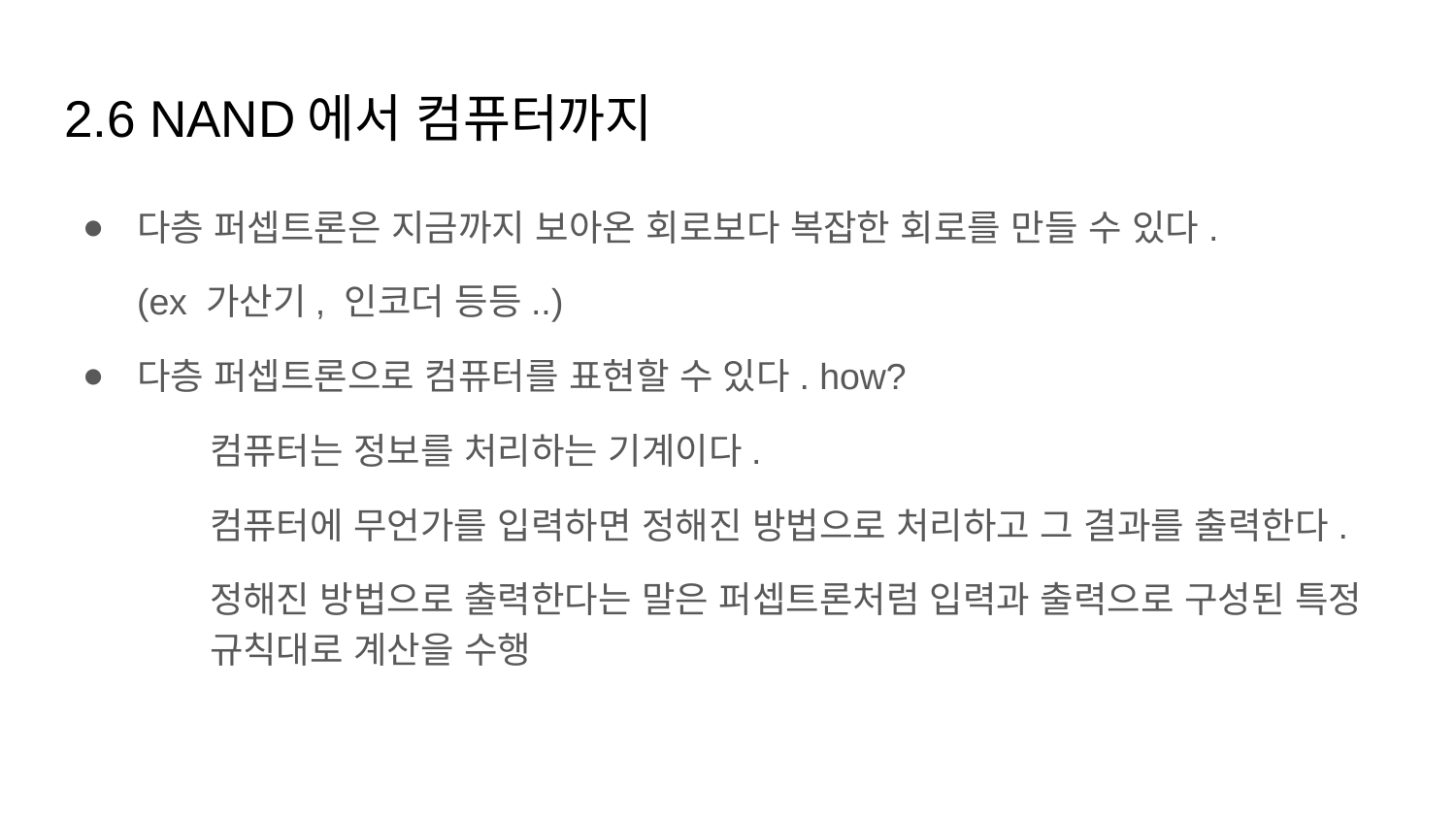

# 2.6 NAND에서 컴퓨터까지
다층 퍼셉트론은 지금까지 보아온 회로보다 복잡한 회로를 만들 수 있다.
(ex 가산기, 인코더 등등..)
다층 퍼셉트론으로 컴퓨터를 표현할 수 있다. how?
컴퓨터는 정보를 처리하는 기계이다.
컴퓨터에 무언가를 입력하면 정해진 방법으로 처리하고 그 결과를 출력한다.
정해진 방법으로 출력한다는 말은 퍼셉트론처럼 입력과 출력으로 구성된 특정 규칙대로 계산을 수행